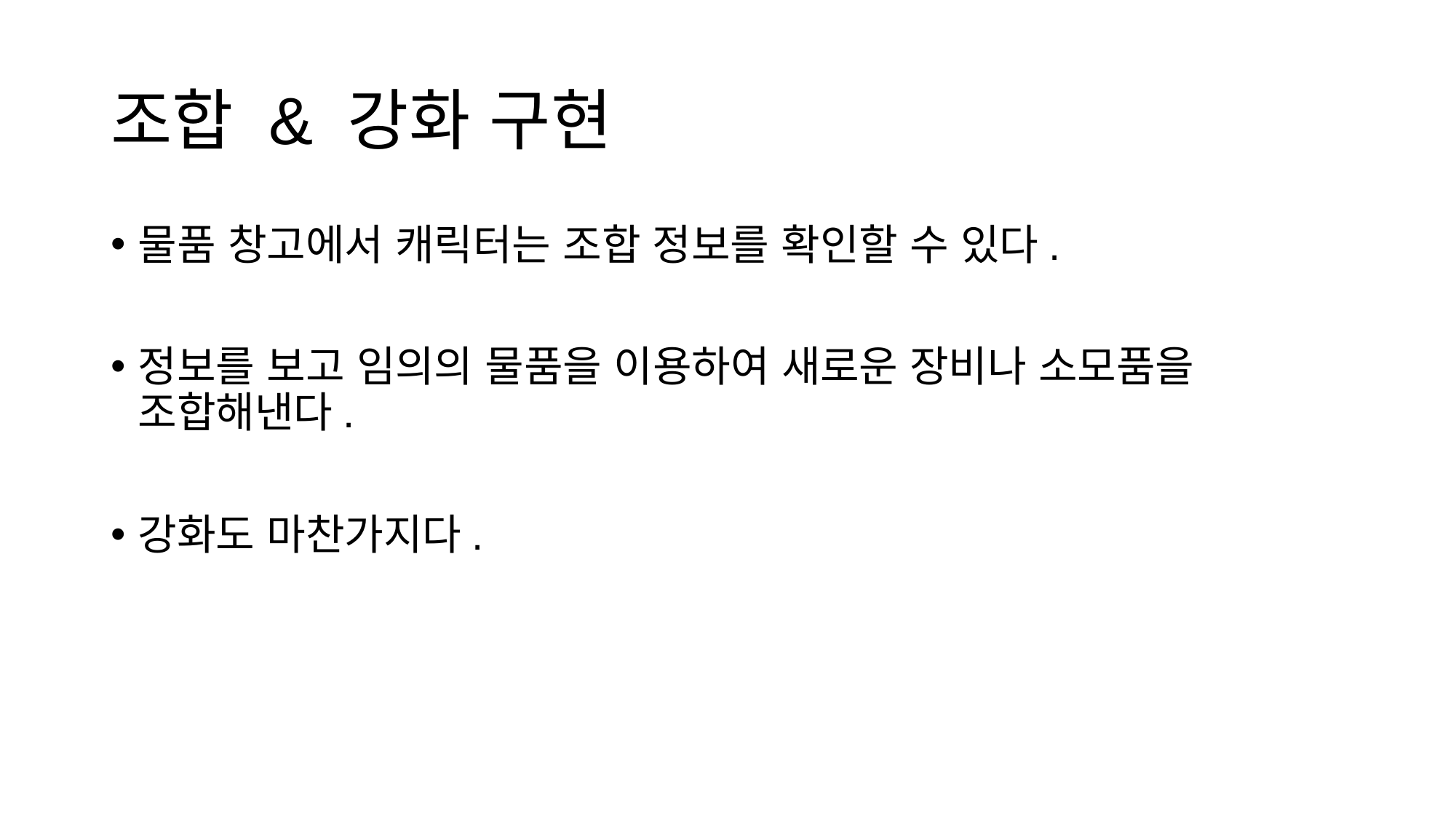

# 조합 & 강화 구현
물품 창고에서 캐릭터는 조합 정보를 확인할 수 있다.

정보를 보고 임의의 물품을 이용하여 새로운 장비나 소모품을 조합해낸다.

강화도 마찬가지다.